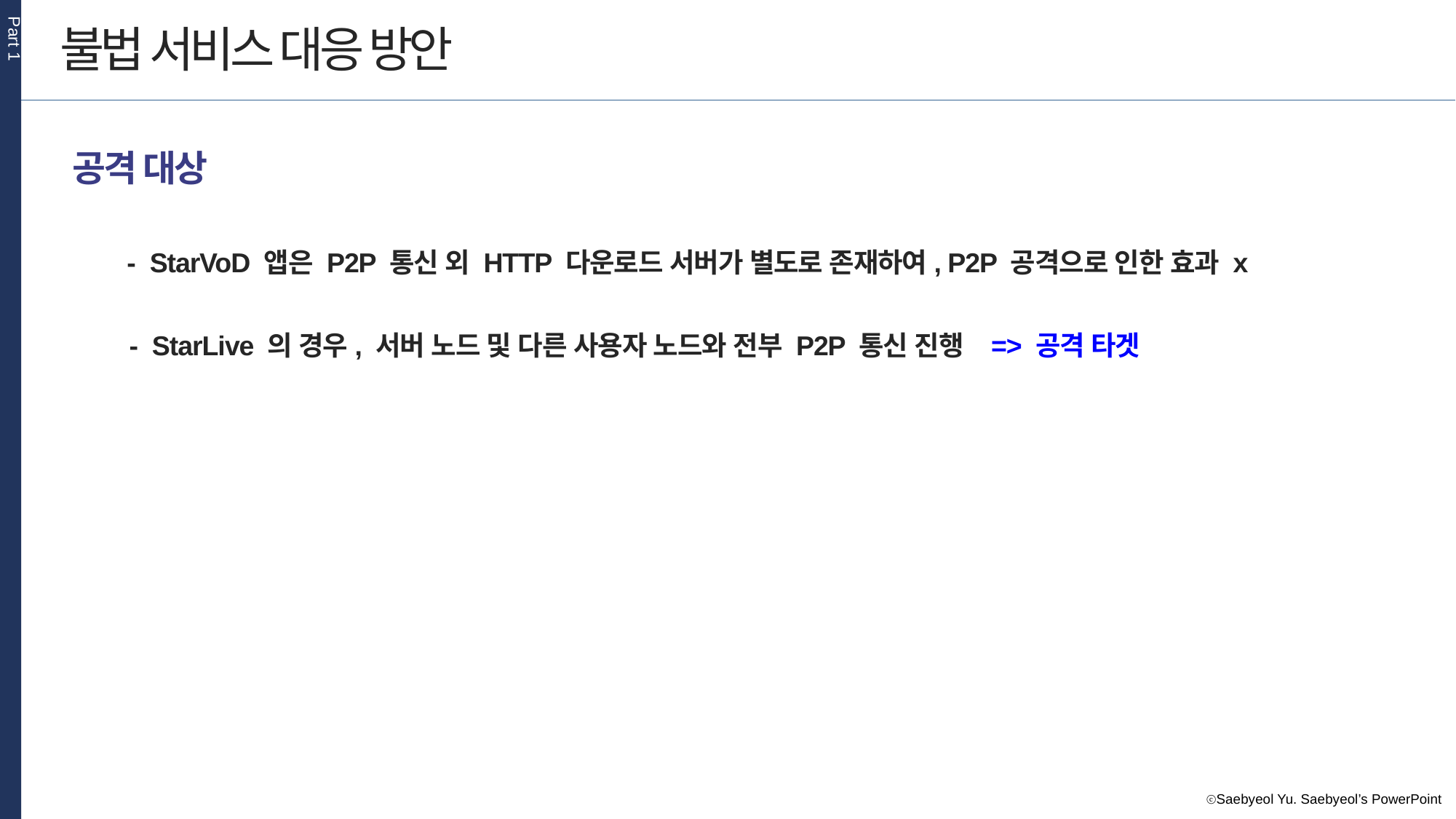

Part 1
불법 서비스 대응 방안
공격 대상
-  StarVoD 앱은 P2P 통신 외 HTTP 다운로드 서버가 별도로 존재하여, P2P 공격으로 인한 효과 x
-  StarLive 의 경우, 서버 노드 및 다른 사용자 노드와 전부 P2P 통신 진행   => 공격 타겟
내용을 입력하세요